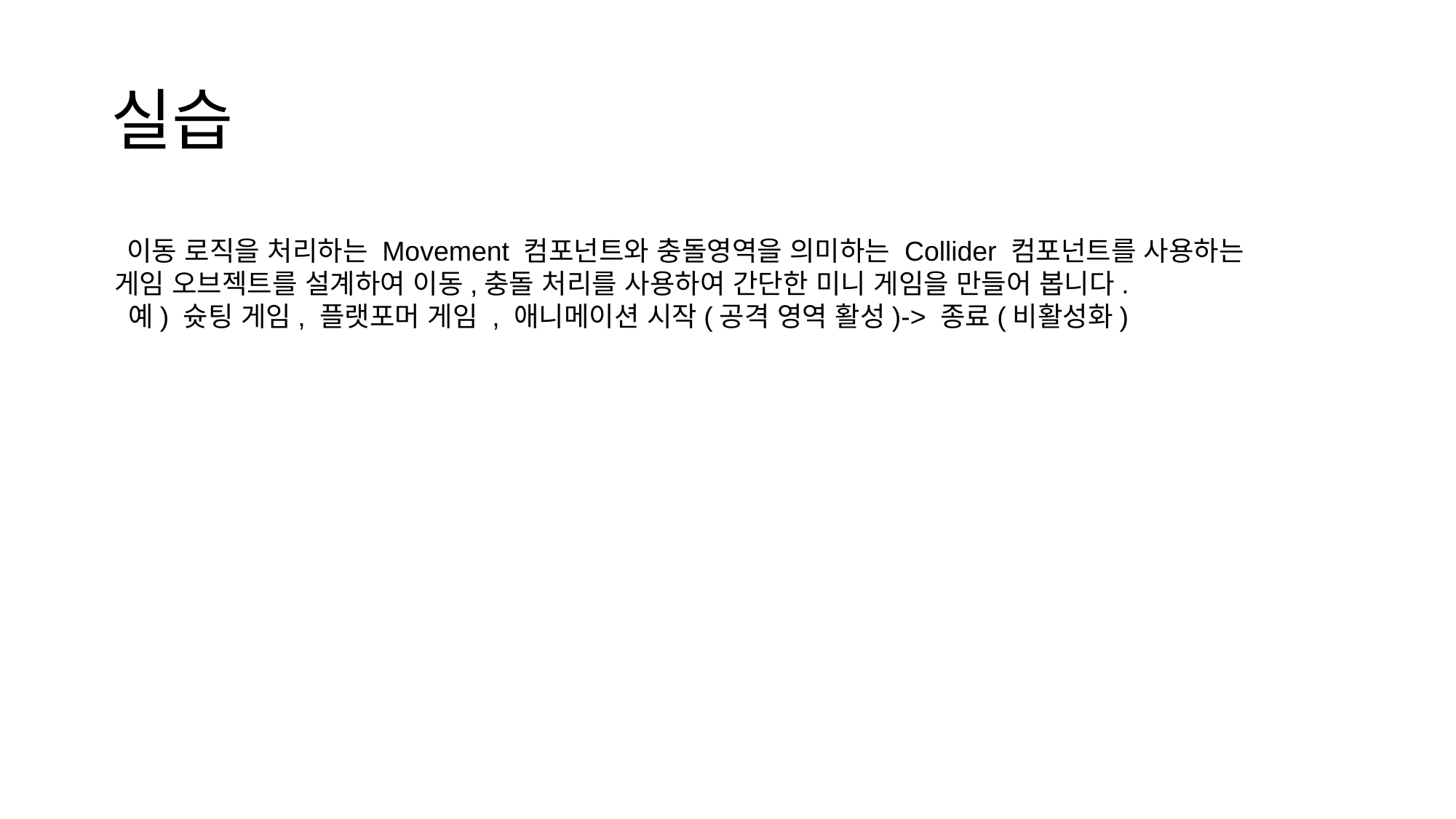

# 실습
 이동 로직을 처리하는 Movement 컴포넌트와 충돌영역을 의미하는 Collider 컴포넌트를 사용하는
게임 오브젝트를 설계하여 이동,충돌 처리를 사용하여 간단한 미니 게임을 만들어 봅니다.
 예) 슛팅 게임, 플랫포머 게임 , 애니메이션 시작(공격 영역 활성)-> 종료(비활성화)